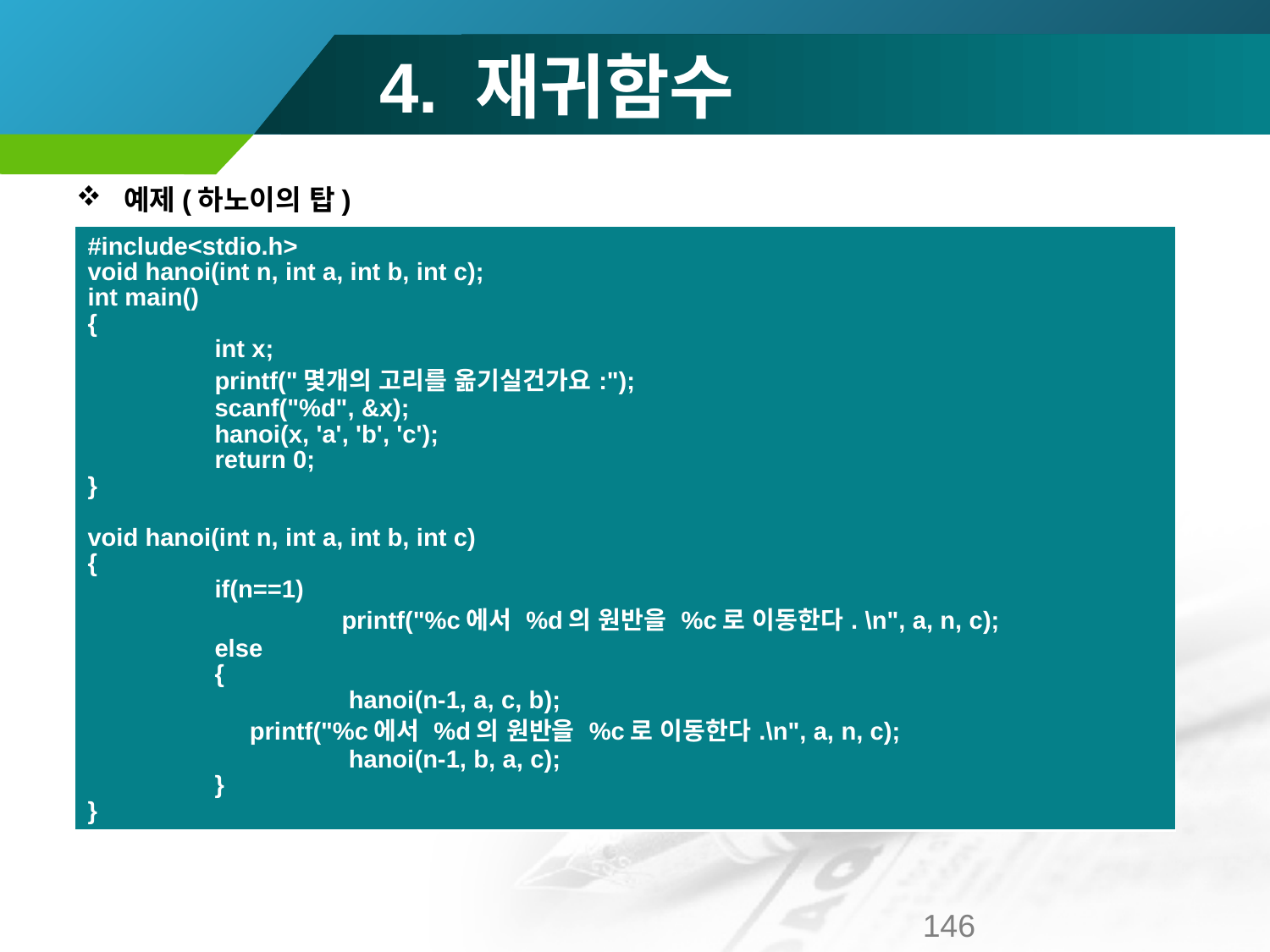

# 4. 재귀함수
예제(하노이의 탑)
| #include<stdio.h> void hanoi(int n, int a, int b, int c); int main() { int x; printf("몇개의 고리를 옮기실건가요:"); scanf("%d", &x); hanoi(x, 'a', 'b', 'c'); return 0; } void hanoi(int n, int a, int b, int c) { if(n==1) printf("%c에서 %d의 원반을 %c로 이동한다. \n", a, n, c); else { hanoi(n-1, a, c, b); printf("%c에서 %d의 원반을 %c로 이동한다.\n", a, n, c); hanoi(n-1, b, a, c); } } |
| --- |
146